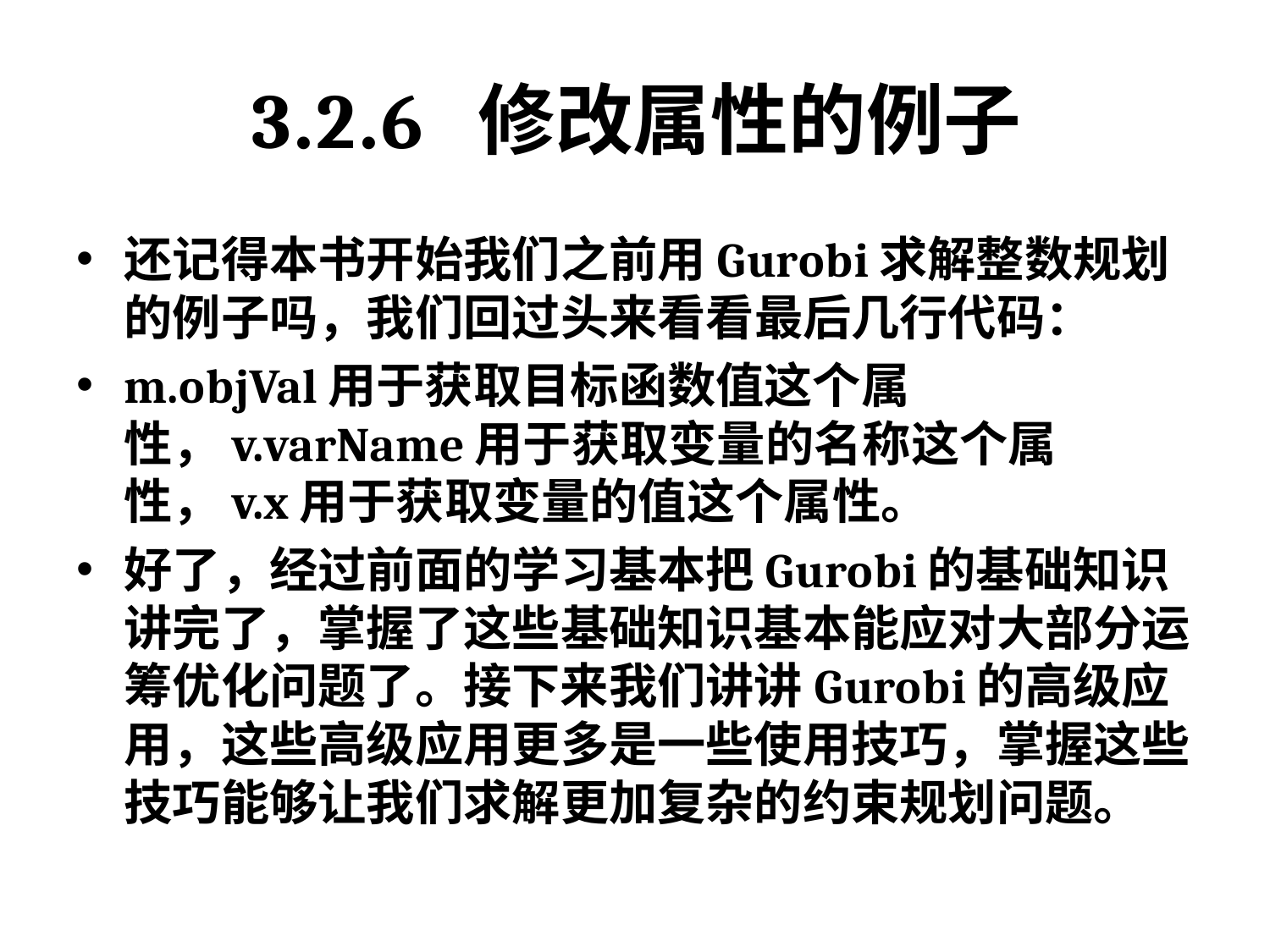

# 3.2.6  修改属性的例子
还记得本书开始我们之前用Gurobi求解整数规划的例子吗，我们回过头来看看最后几行代码：
m.objVal用于获取目标函数值这个属性，v.varName用于获取变量的名称这个属性，v.x用于获取变量的值这个属性。
好了，经过前面的学习基本把Gurobi的基础知识讲完了，掌握了这些基础知识基本能应对大部分运筹优化问题了。接下来我们讲讲Gurobi的高级应用，这些高级应用更多是一些使用技巧，掌握这些技巧能够让我们求解更加复杂的约束规划问题。